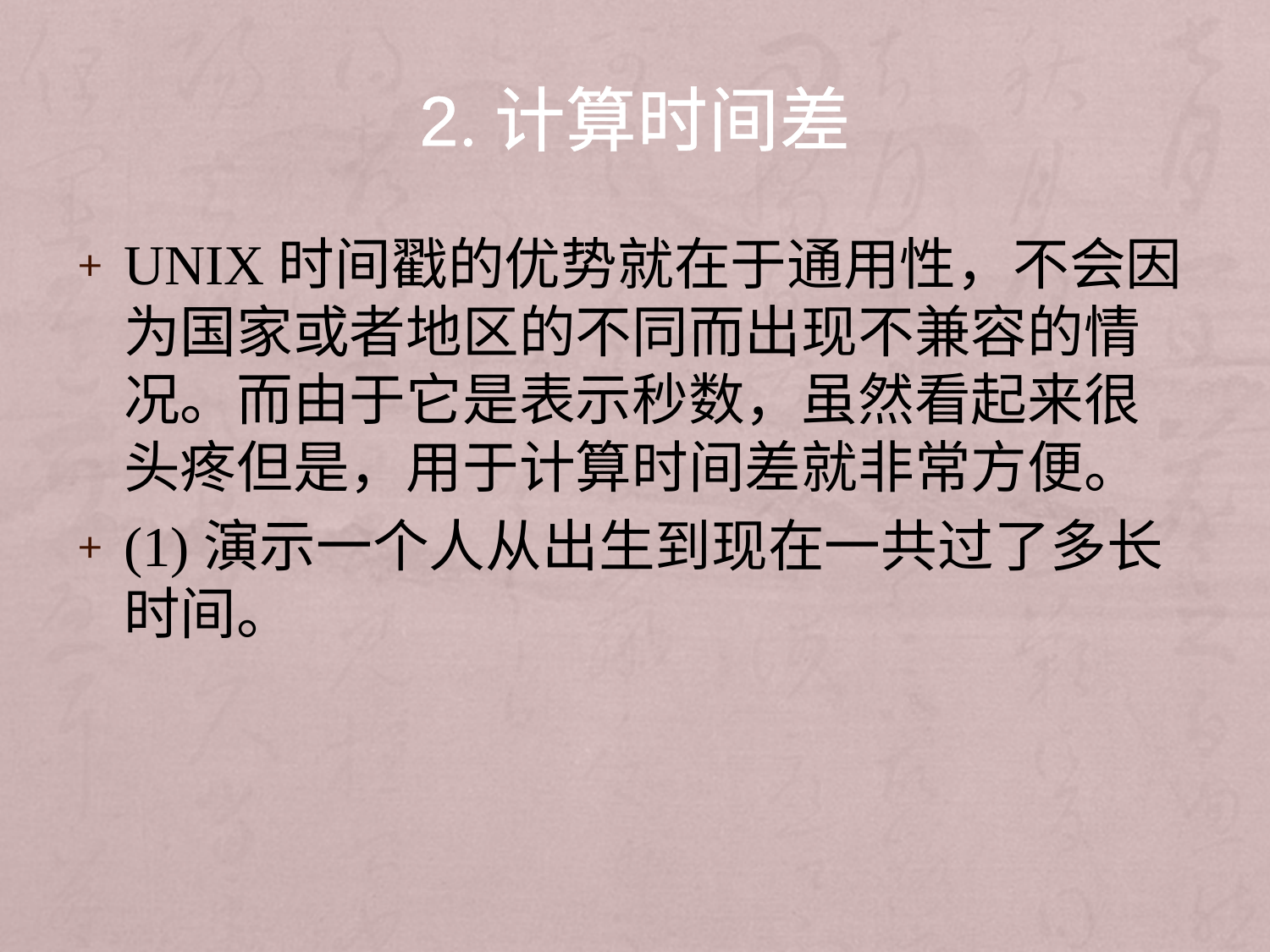

# 2.计算时间差
UNIX时间戳的优势就在于通用性，不会因为国家或者地区的不同而出现不兼容的情况。而由于它是表示秒数，虽然看起来很头疼但是，用于计算时间差就非常方便。
(1)演示一个人从出生到现在一共过了多长时间。